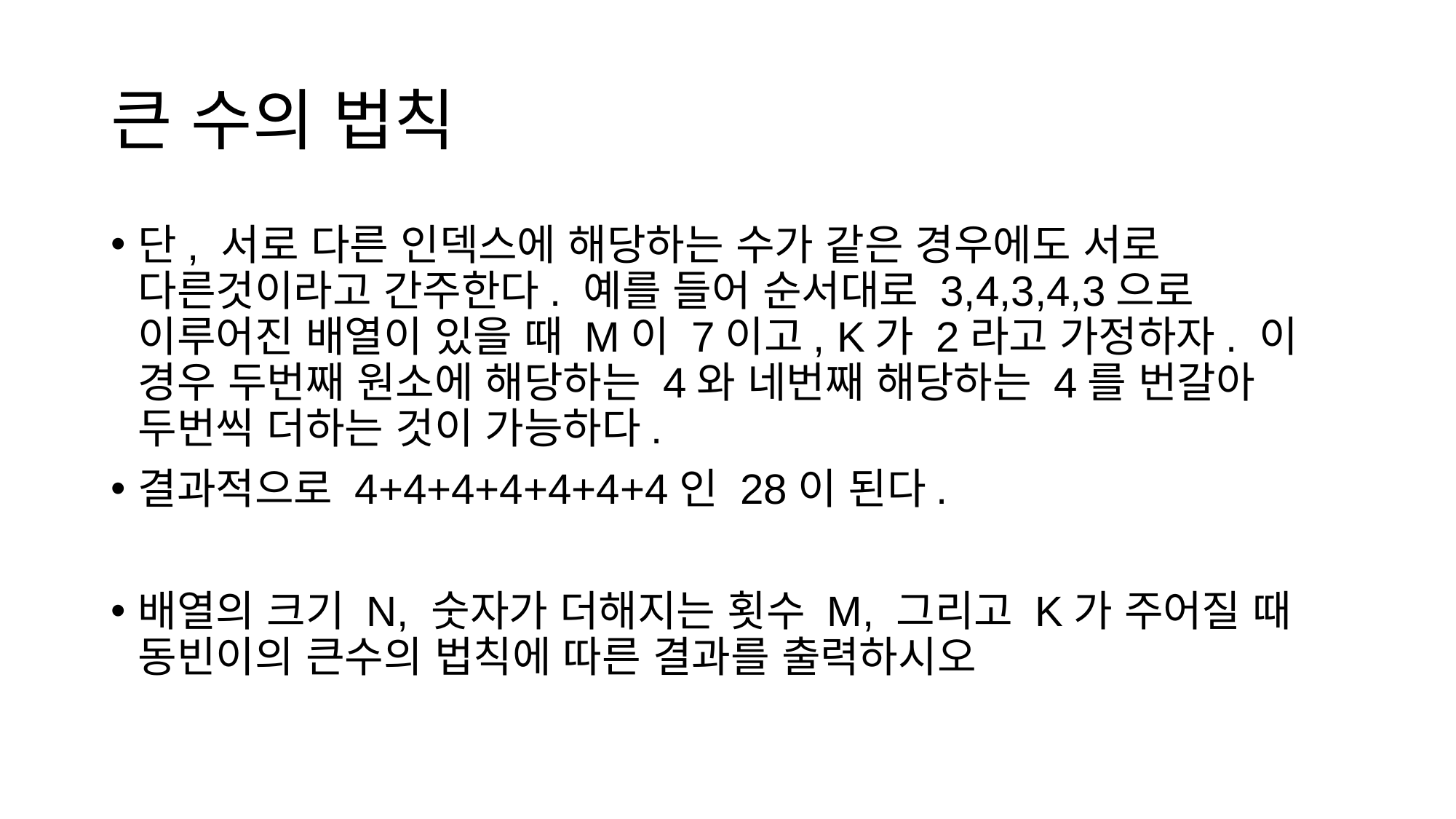

# 큰 수의 법칙
단, 서로 다른 인덱스에 해당하는 수가 같은 경우에도 서로 다른것이라고 간주한다. 예를 들어 순서대로 3,4,3,4,3으로 이루어진 배열이 있을 때 M이 7이고, K가 2라고 가정하자. 이 경우 두번째 원소에 해당하는 4와 네번째 해당하는 4를 번갈아 두번씩 더하는 것이 가능하다.
결과적으로 4+4+4+4+4+4+4인 28이 된다.

배열의 크기 N, 숫자가 더해지는 횟수 M, 그리고 K가 주어질 때 동빈이의 큰수의 법칙에 따른 결과를 출력하시오